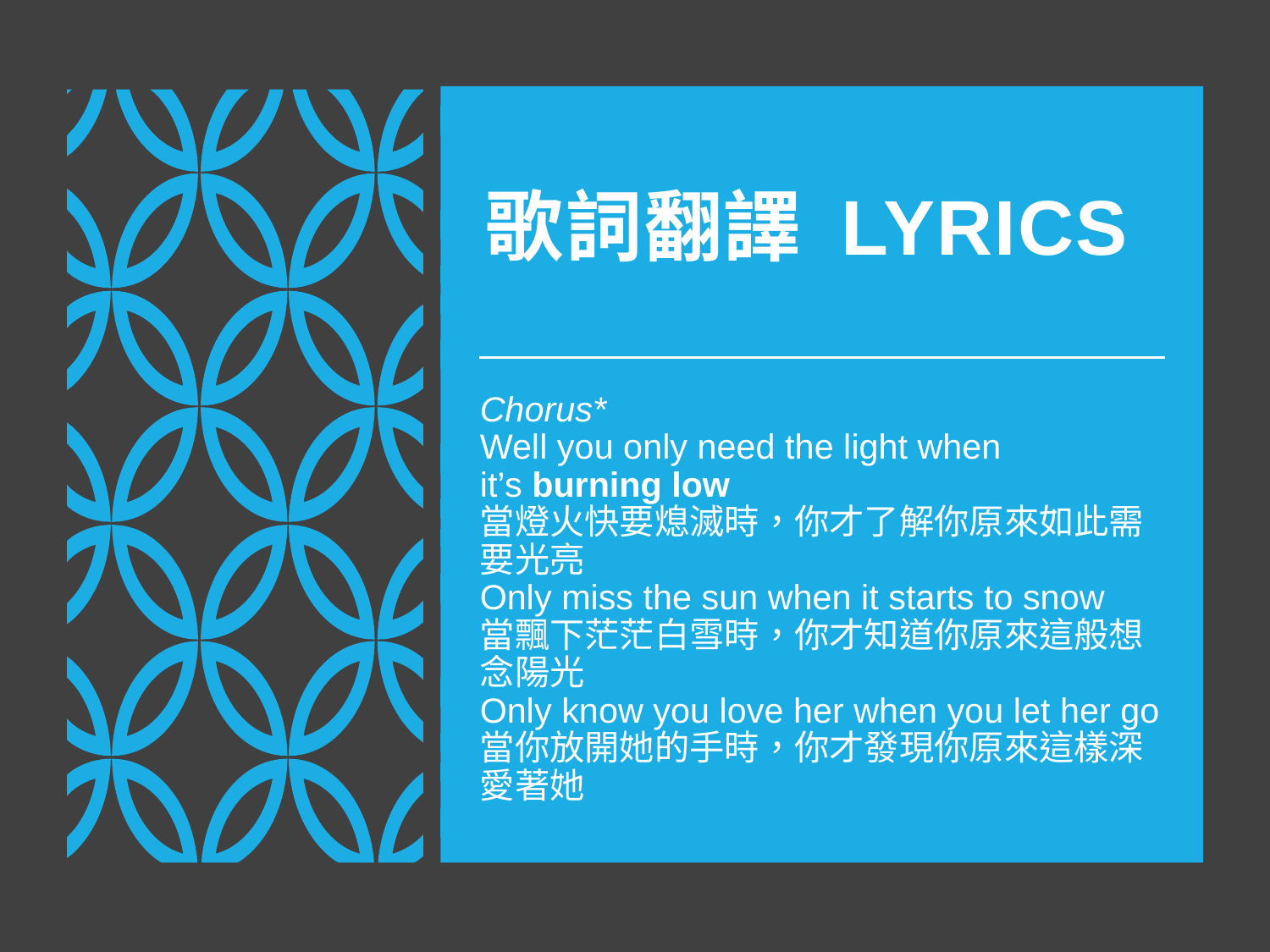

# 歌詞翻譯 LYRICS

Chorus*
Well you only need the light when it’s burning low
當燈火快要熄滅時，你才了解你原來如此需要光亮
Only miss the sun when it starts to snow
當飄下茫茫白雪時，你才知道你原來這般想念陽光
Only know you love her when you let her go
當你放開她的手時，你才發現你原來這樣深愛著她